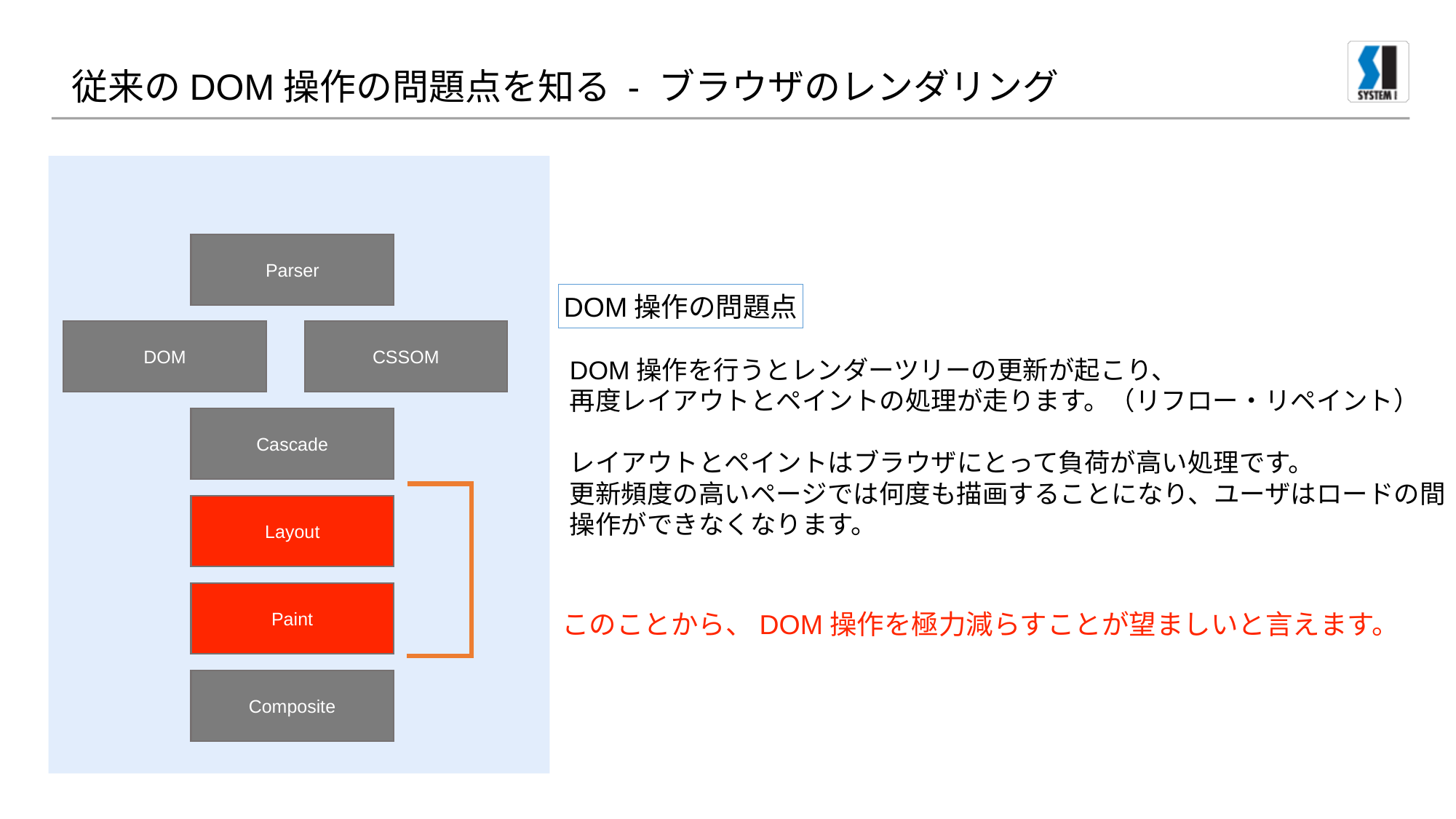

# 従来のDOM操作の問題点を知る - ブラウザのレンダリング

Parser
DOM操作の問題点

DOM

CSSOM
DOM操作を行うとレンダーツリーの更新が起こり、
再度レイアウトとペイントの処理が走ります。（リフロー・リペイント）

レイアウトとペイントはブラウザにとって負荷が高い処理です。
更新頻度の高いページでは何度も描画することになり、ユーザはロードの間
操作ができなくなります。

Cascade

Layout

Paint
このことから、DOM操作を極力減らすことが望ましいと言えます。

Composite